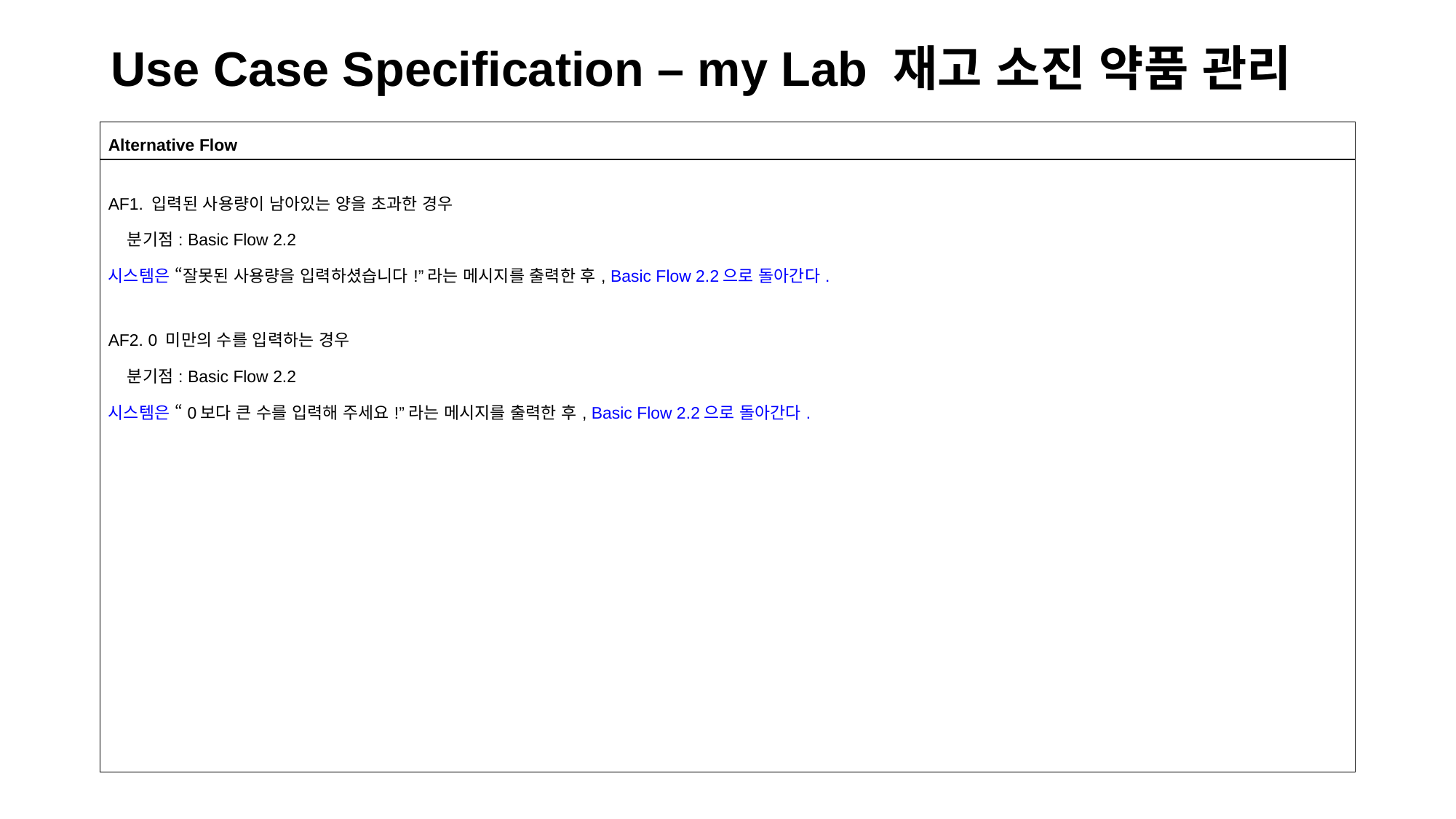

# Use Case Specification – my Lab 재고 소진 약품 관리
| Alternative Flow |
| --- |
| AF1. 입력된 사용량이 남아있는 양을 초과한 경우 분기점: Basic Flow 2.2 시스템은 “잘못된 사용량을 입력하셨습니다!”라는 메시지를 출력한 후, Basic Flow 2.2으로 돌아간다. AF2. 0 미만의 수를 입력하는 경우 분기점: Basic Flow 2.2 시스템은 “0보다 큰 수를 입력해 주세요!”라는 메시지를 출력한 후, Basic Flow 2.2으로 돌아간다. |